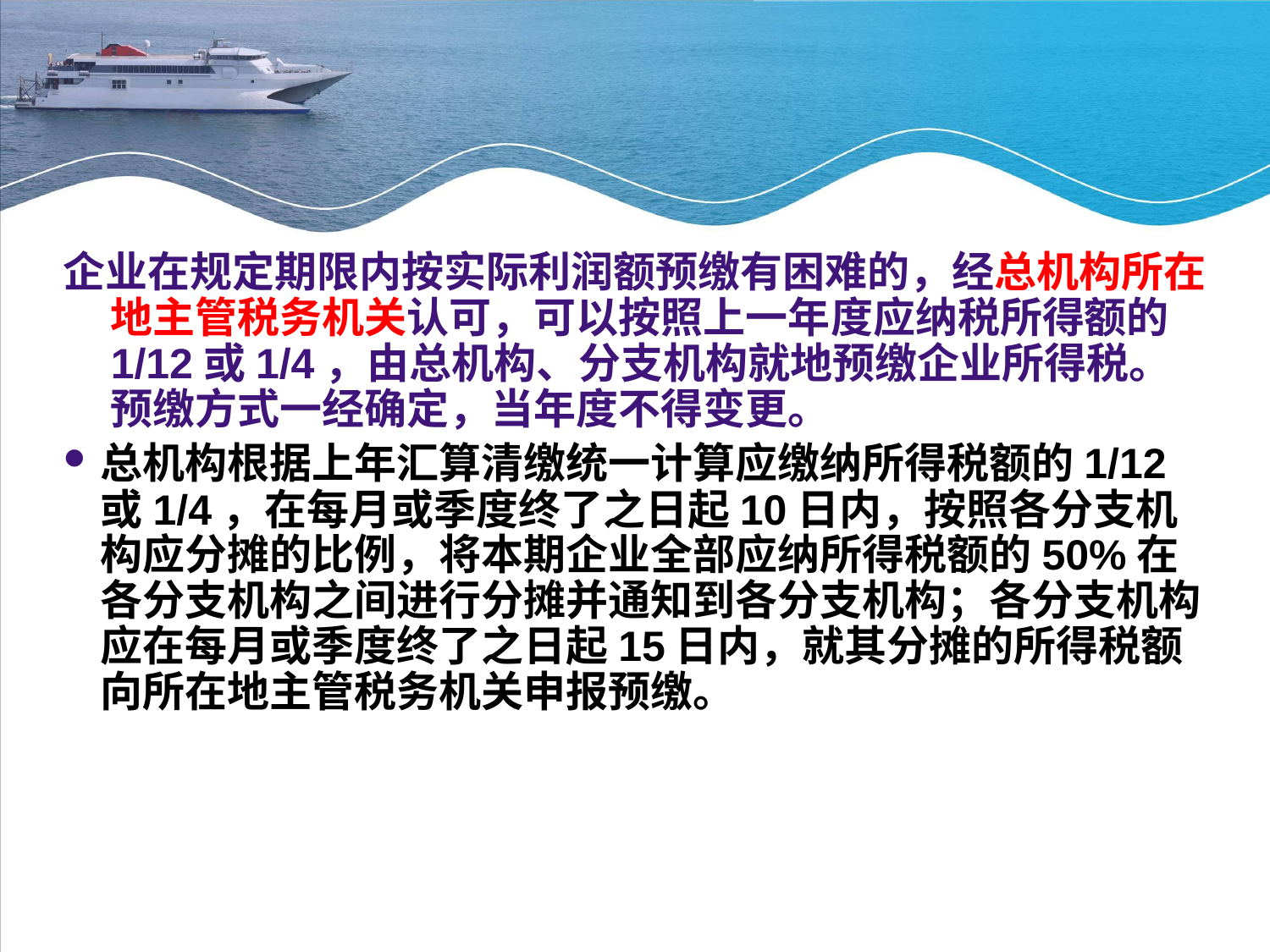

#
企业在规定期限内按实际利润额预缴有困难的，经总机构所在地主管税务机关认可，可以按照上一年度应纳税所得额的1/12或1/4，由总机构、分支机构就地预缴企业所得税。预缴方式一经确定，当年度不得变更。
总机构根据上年汇算清缴统一计算应缴纳所得税额的1/12或1/4，在每月或季度终了之日起10日内，按照各分支机构应分摊的比例，将本期企业全部应纳所得税额的50%在各分支机构之间进行分摊并通知到各分支机构；各分支机构应在每月或季度终了之日起15日内，就其分摊的所得税额向所在地主管税务机关申报预缴。